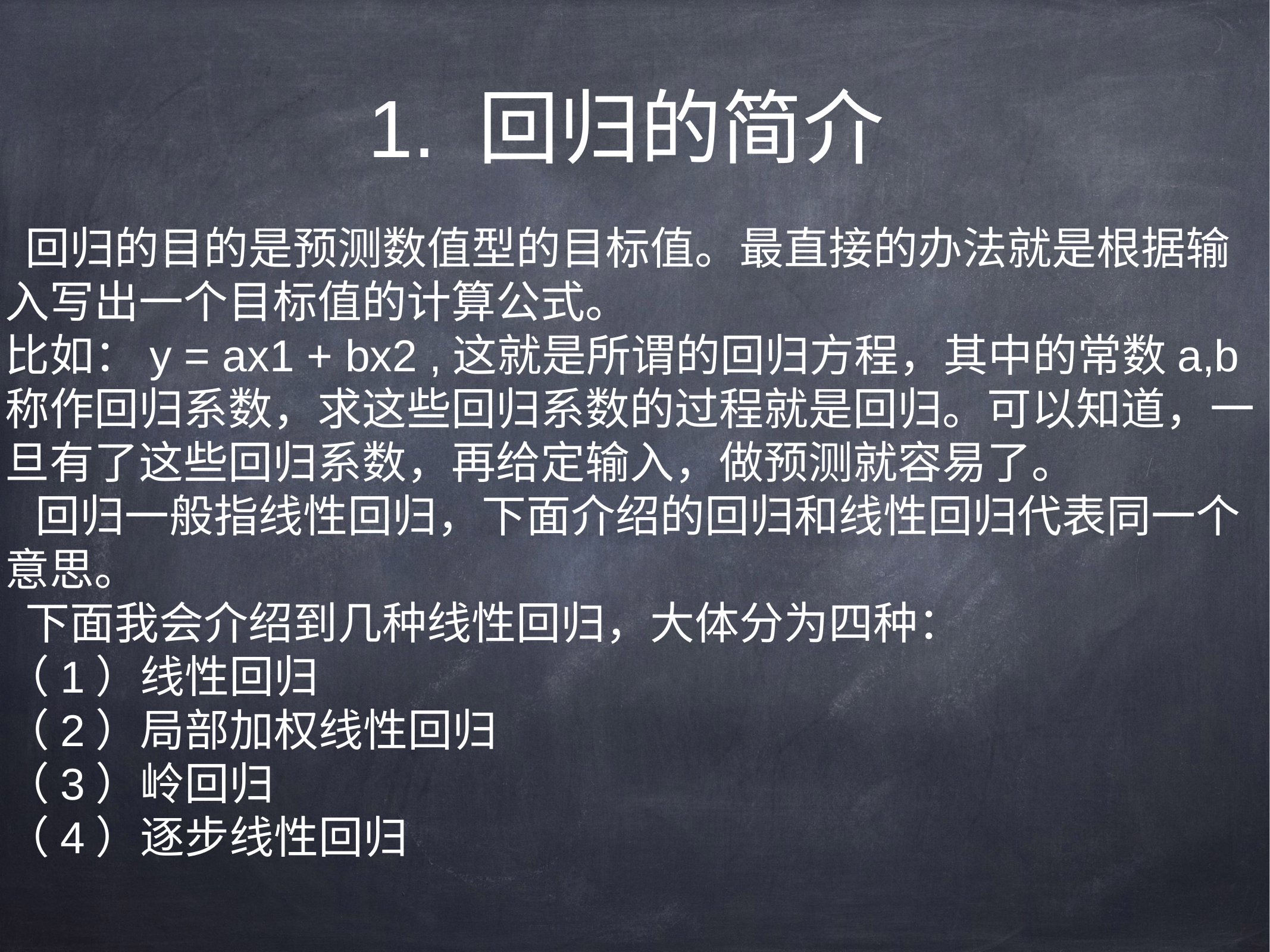

# 1. 回归的简介
 回归的目的是预测数值型的目标值。最直接的办法就是根据输入写出一个目标值的计算公式。
比如：y = ax1 + bx2 ,这就是所谓的回归方程，其中的常数a,b称作回归系数，求这些回归系数的过程就是回归。可以知道，一旦有了这些回归系数，再给定输入，做预测就容易了。
  回归一般指线性回归，下面介绍的回归和线性回归代表同一个意思。
 下面我会介绍到几种线性回归，大体分为四种：
（1）线性回归
（2）局部加权线性回归
（3）岭回归
（4）逐步线性回归